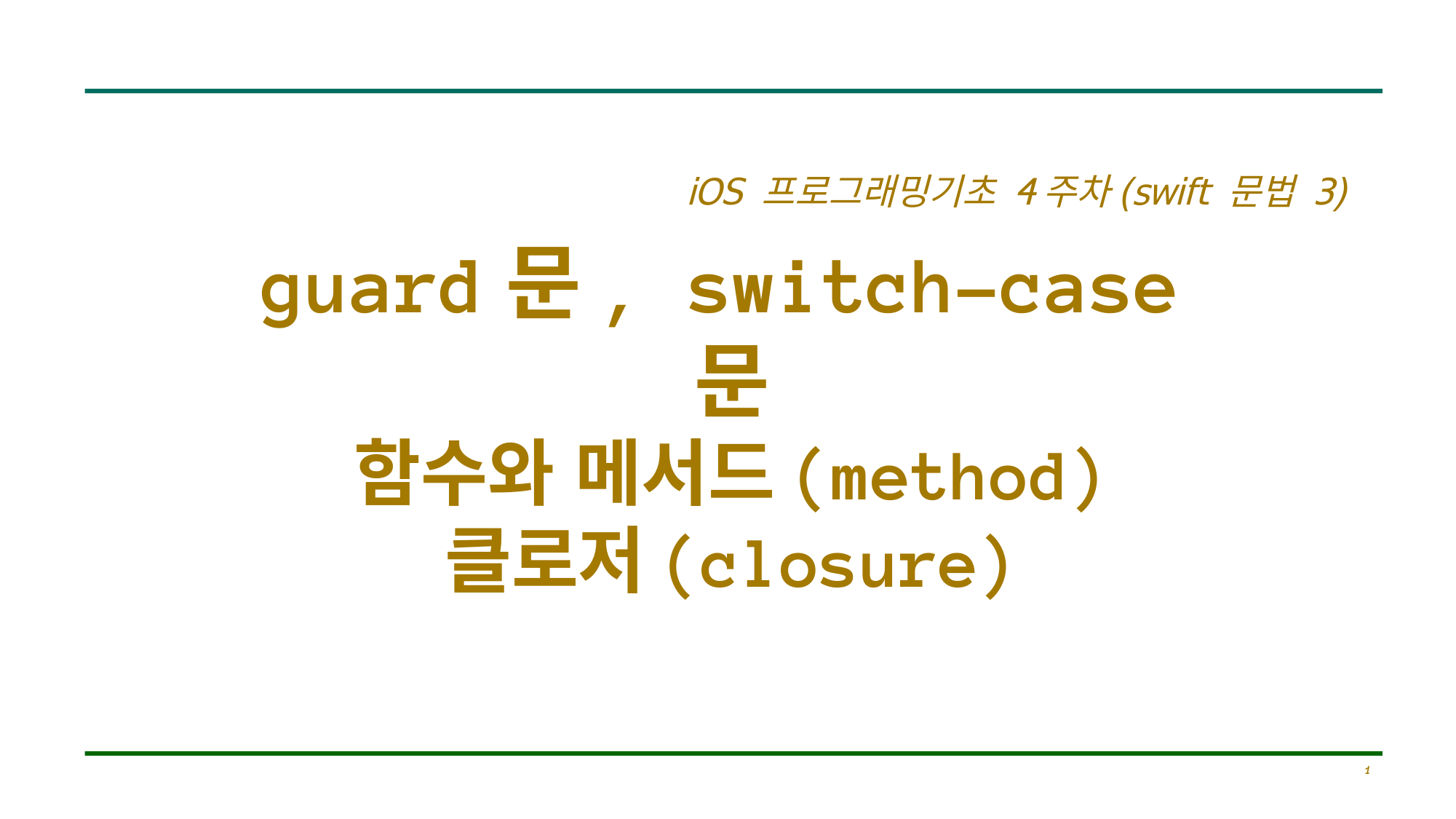

iOS 프로그래밍기초 4주차(swift 문법 3)
# guard문, switch-case문 함수와 메서드(method) 클로저(closure)